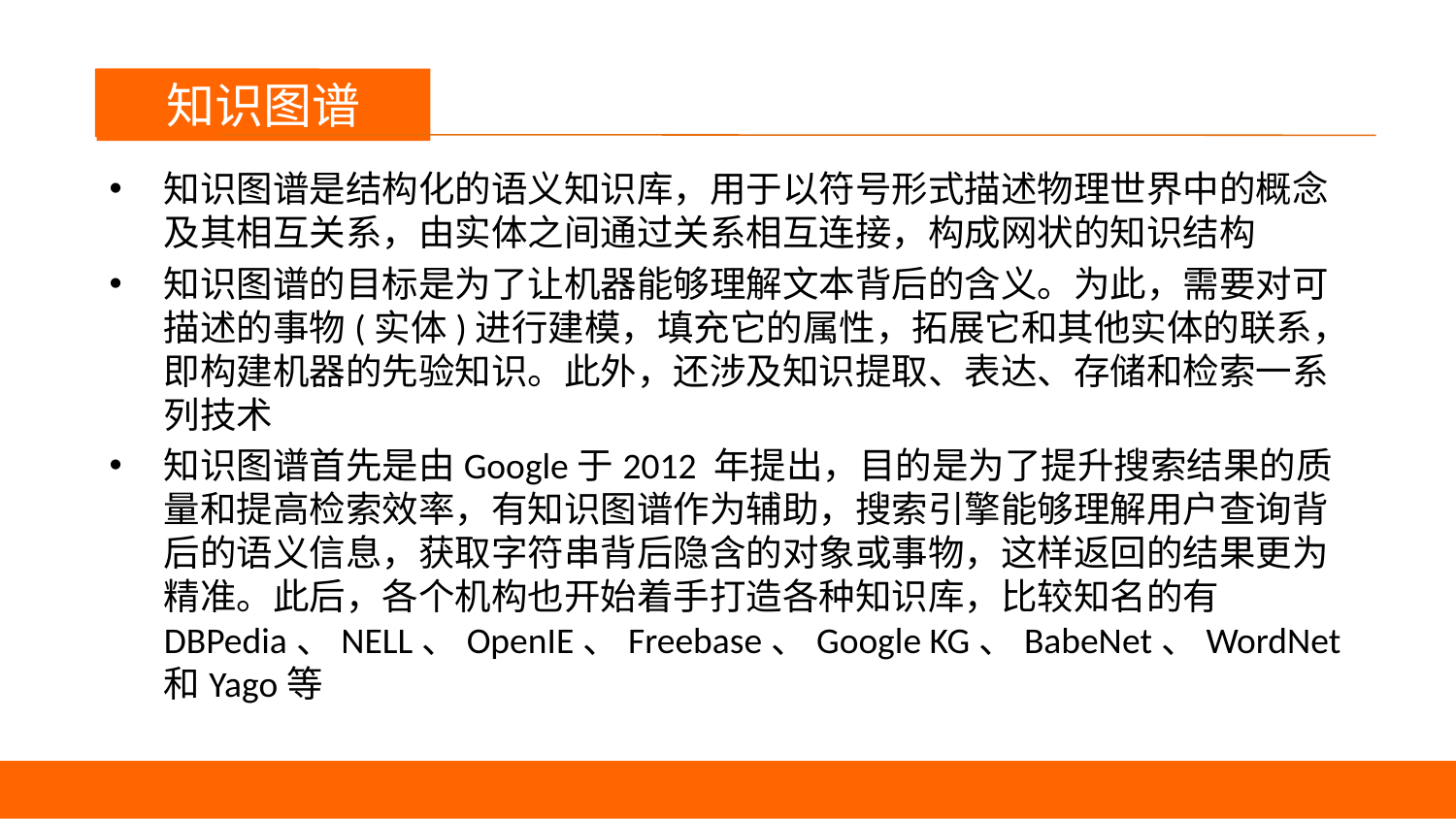

知识图谱
知识图谱是结构化的语义知识库，用于以符号形式描述物理世界中的概念及其相互关系，由实体之间通过关系相互连接，构成网状的知识结构
知识图谱的目标是为了让机器能够理解文本背后的含义。为此，需要对可描述的事物(实体)进行建模，填充它的属性，拓展它和其他实体的联系，即构建机器的先验知识。此外，还涉及知识提取、表达、存储和检索一系列技术
知识图谱首先是由Google于2012 年提出，目的是为了提升搜索结果的质量和提高检索效率，有知识图谱作为辅助，搜索引擎能够理解用户查询背后的语义信息，获取字符串背后隐含的对象或事物，这样返回的结果更为精准。此后，各个机构也开始着手打造各种知识库，比较知名的有DBPedia、NELL、OpenIE、Freebase、Google KG、BabeNet、WordNet和Yago等